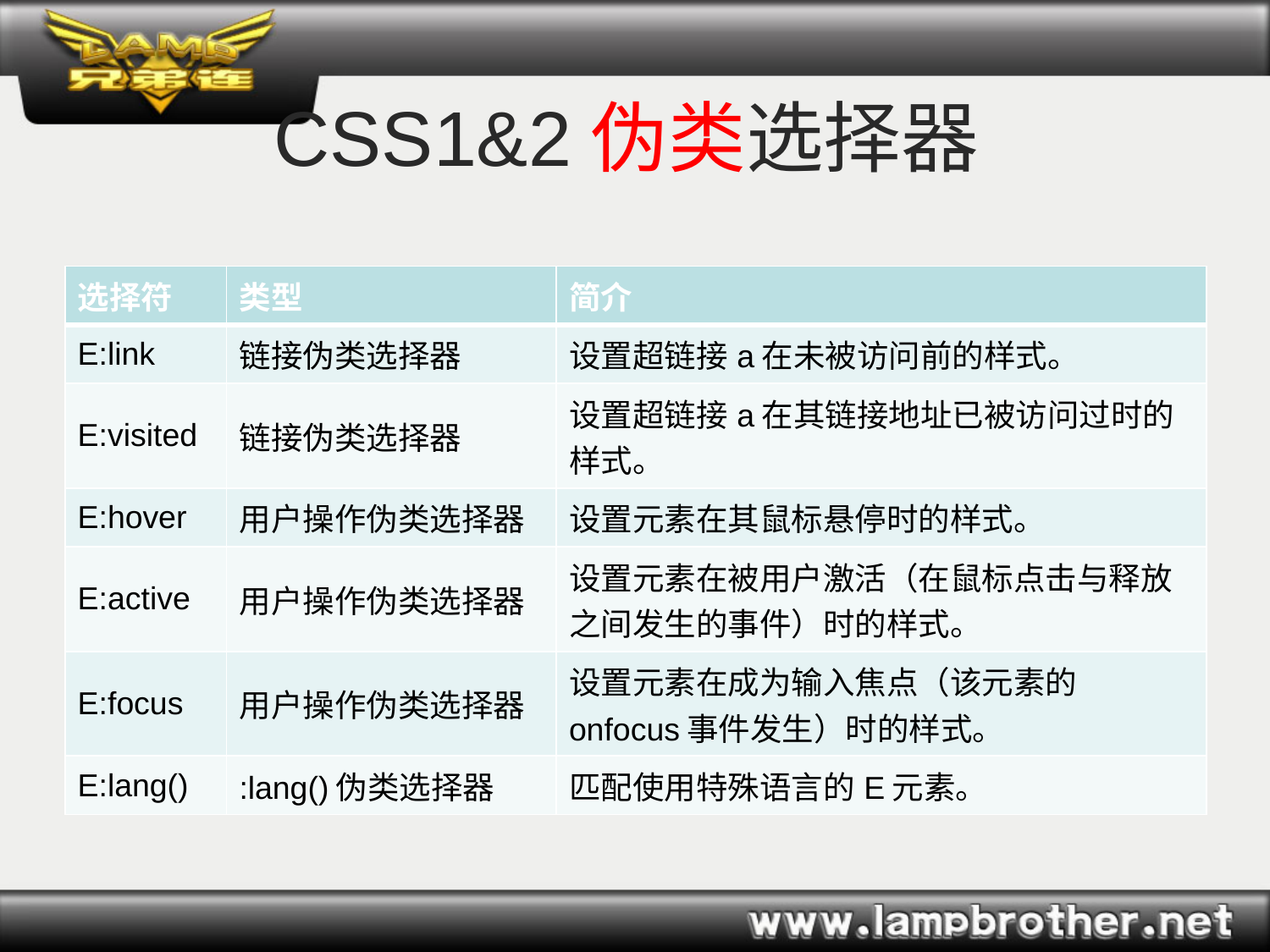

# CSS1&2伪类选择器
| 选择符 | 类型 | 简介 |
| --- | --- | --- |
| E:link | 链接伪类选择器 | 设置超链接a在未被访问前的样式。 |
| E:visited | 链接伪类选择器 | 设置超链接a在其链接地址已被访问过时的样式。 |
| E:hover | 用户操作伪类选择器 | 设置元素在其鼠标悬停时的样式。 |
| E:active | 用户操作伪类选择器 | 设置元素在被用户激活（在鼠标点击与释放之间发生的事件）时的样式。 |
| E:focus | 用户操作伪类选择器 | 设置元素在成为输入焦点（该元素的onfocus事件发生）时的样式。 |
| E:lang() | :lang()伪类选择器 | 匹配使用特殊语言的E元素。 |